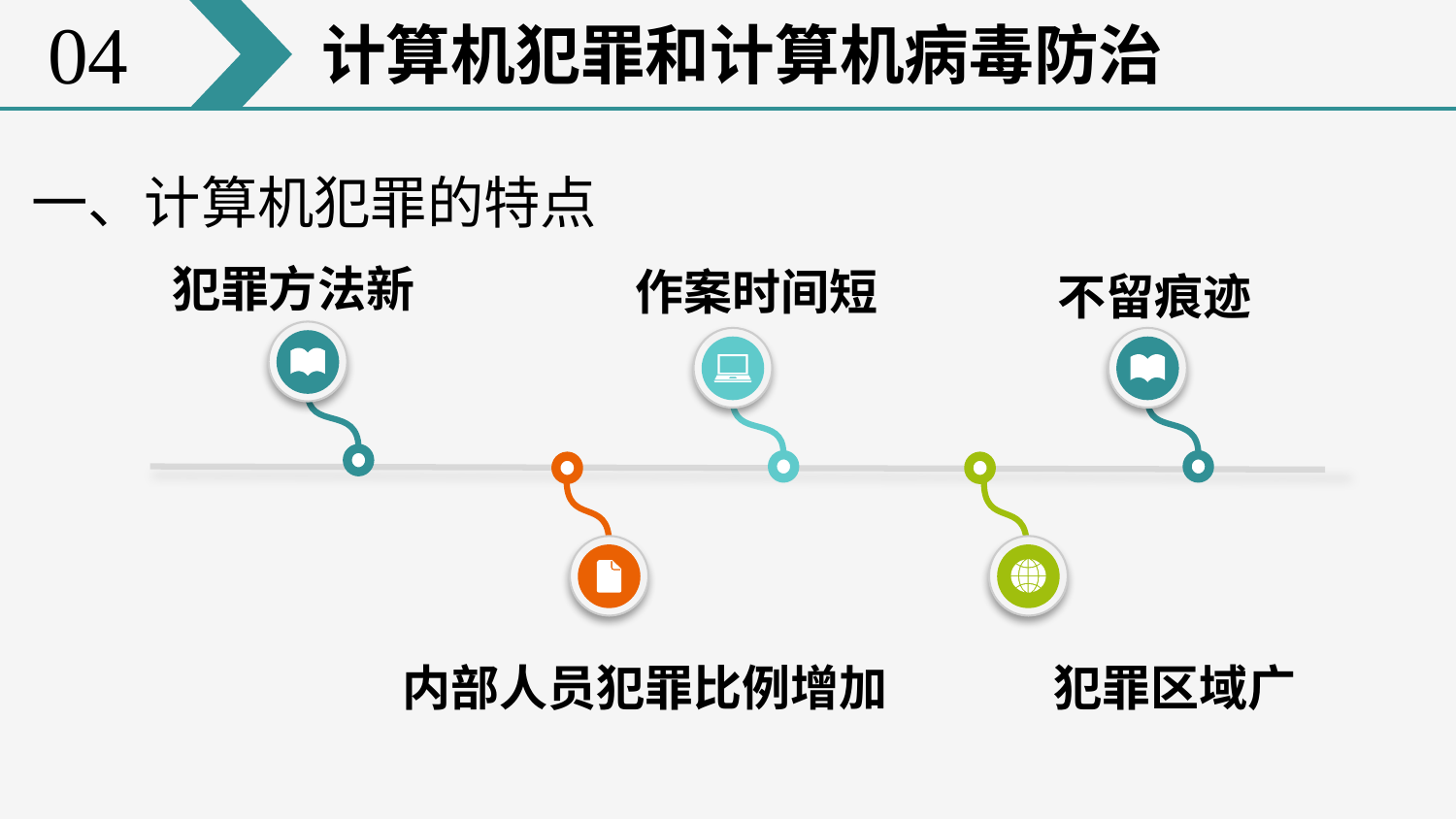

04

计算机犯罪和计算机病毒防治
一、计算机犯罪的特点
犯罪方法新
作案时间短
不留痕迹

内部人员犯罪比例增加

犯罪区域广